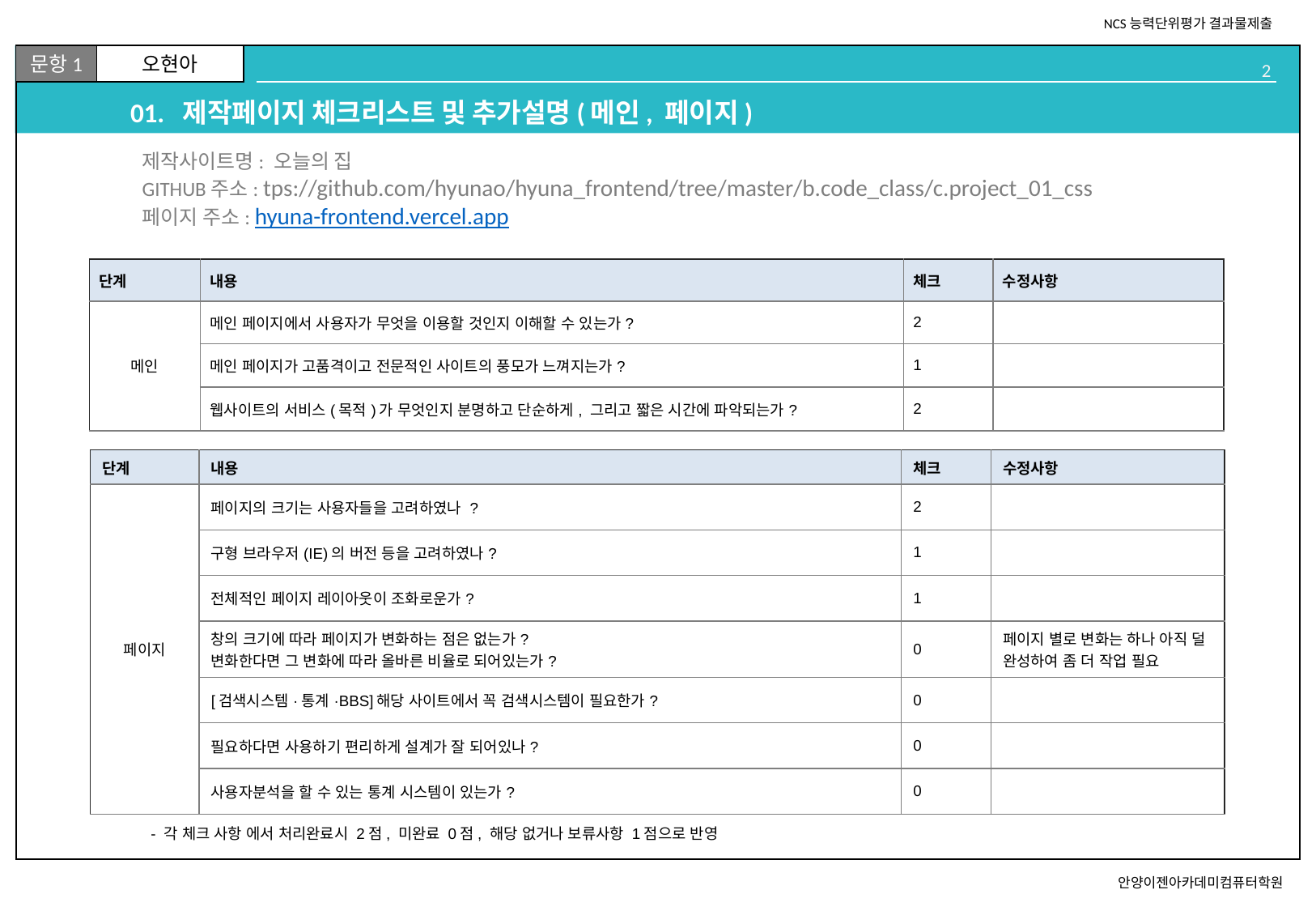

# 01.  제작페이지 체크리스트 및 추가설명(메인, 페이지)
제작사이트명: 오늘의 집
GITHUB주소: tps://github.com/hyunao/hyuna_frontend/tree/master/b.code_class/c.project_01_css
페이지 주소: hyuna-frontend.vercel.app
| 단계 | 내용 | 체크 | 수정사항 |
| --- | --- | --- | --- |
| 메인 | 메인 페이지에서 사용자가 무엇을 이용할 것인지 이해할 수 있는가? | 2 |  |
|  | 메인 페이지가 고품격이고 전문적인 사이트의 풍모가 느껴지는가? | 1 |  |
|  | 웹사이트의 서비스(목적)가 무엇인지 분명하고 단순하게, 그리고 짧은 시간에 파악되는가? | 2 |  |
| 단계 | 내용 | 체크 | 수정사항 |
| --- | --- | --- | --- |
| 페이지 | 페이지의 크기는 사용자들을 고려하였나 ? | 2 |  |
|  | 구형 브라우저(IE)의 버전 등을 고려하였나? | 1 |  |
|  | 전체적인 페이지 레이아웃이 조화로운가? | 1 |  |
|  | 창의 크기에 따라 페이지가 변화하는 점은 없는가? 변화한다면 그 변화에 따라 올바른 비율로 되어있는가? | 0 | 페이지 별로 변화는 하나 아직 덜 완성하여 좀 더 작업 필요 |
|  | [검색시스템·통계·BBS]해당 사이트에서 꼭 검색시스템이 필요한가? | 0 |  |
|  | 필요하다면 사용하기 편리하게 설계가 잘 되어있나? | 0 |  |
|  | 사용자분석을 할 수 있는 통계 시스템이 있는가? | 0 |  |
- 각 체크 사항 에서 처리완료시 2점, 미완료 0점, 해당 없거나 보류사항 1점으로 반영